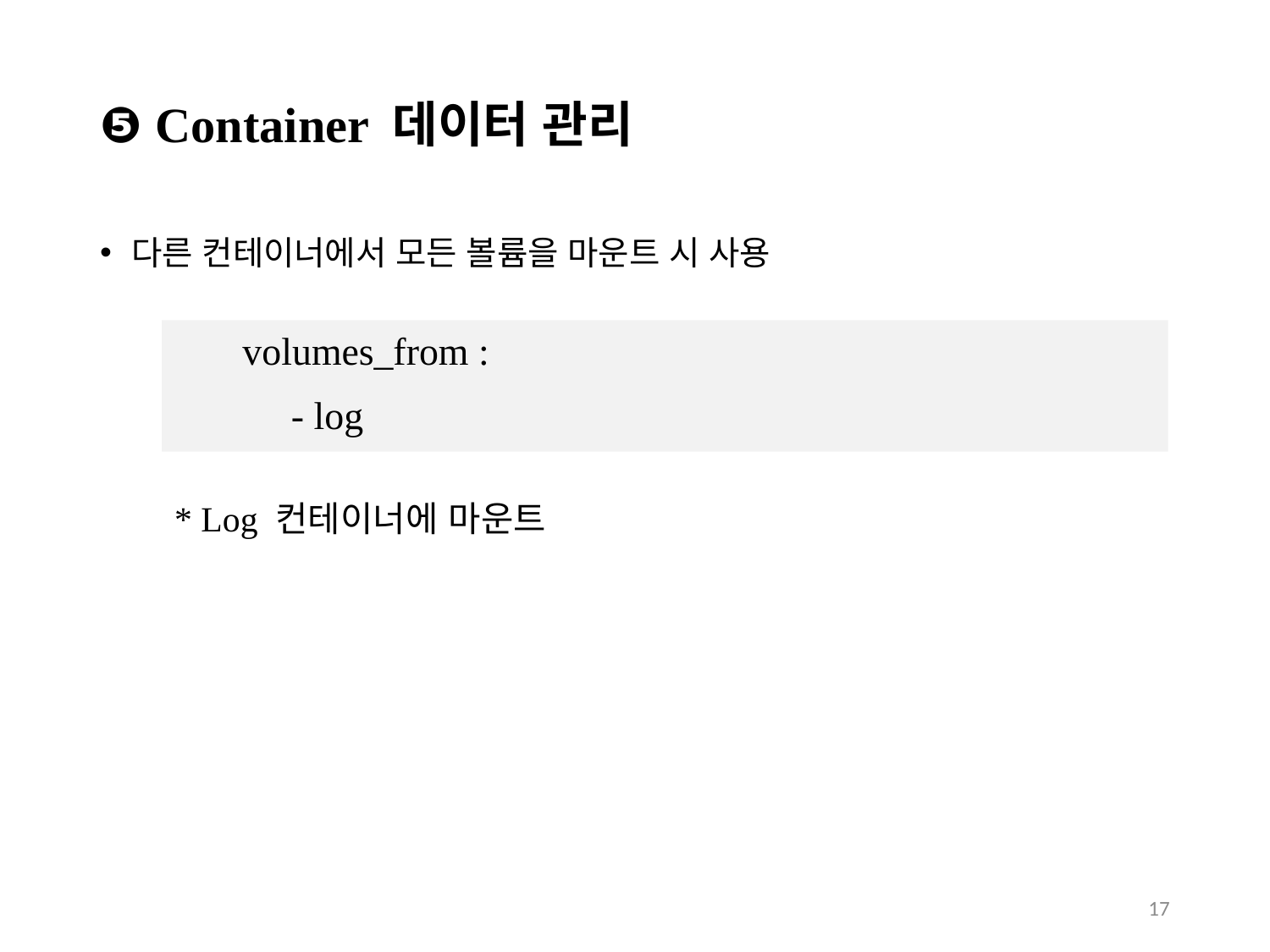

# ❺ Container 데이터 관리
다른 컨테이너에서 모든 볼륨을 마운트 시 사용
       volumes_from :
            - log
* Log 컨테이너에 마운트

17